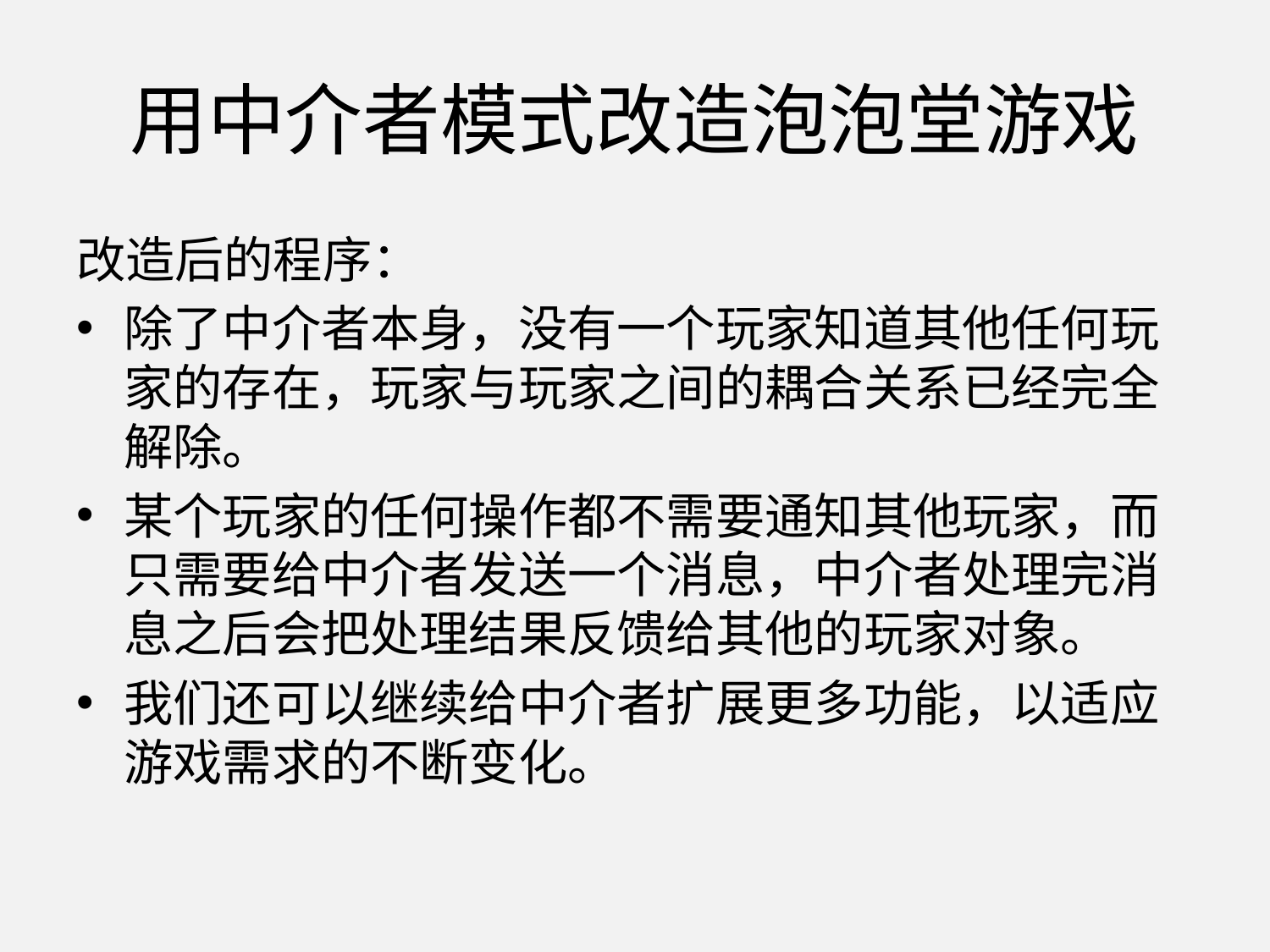

# 用中介者模式改造泡泡堂游戏
改造后的程序：
除了中介者本身，没有一个玩家知道其他任何玩家的存在，玩家与玩家之间的耦合关系已经完全解除。
某个玩家的任何操作都不需要通知其他玩家，而只需要给中介者发送一个消息，中介者处理完消息之后会把处理结果反馈给其他的玩家对象。
我们还可以继续给中介者扩展更多功能，以适应游戏需求的不断变化。